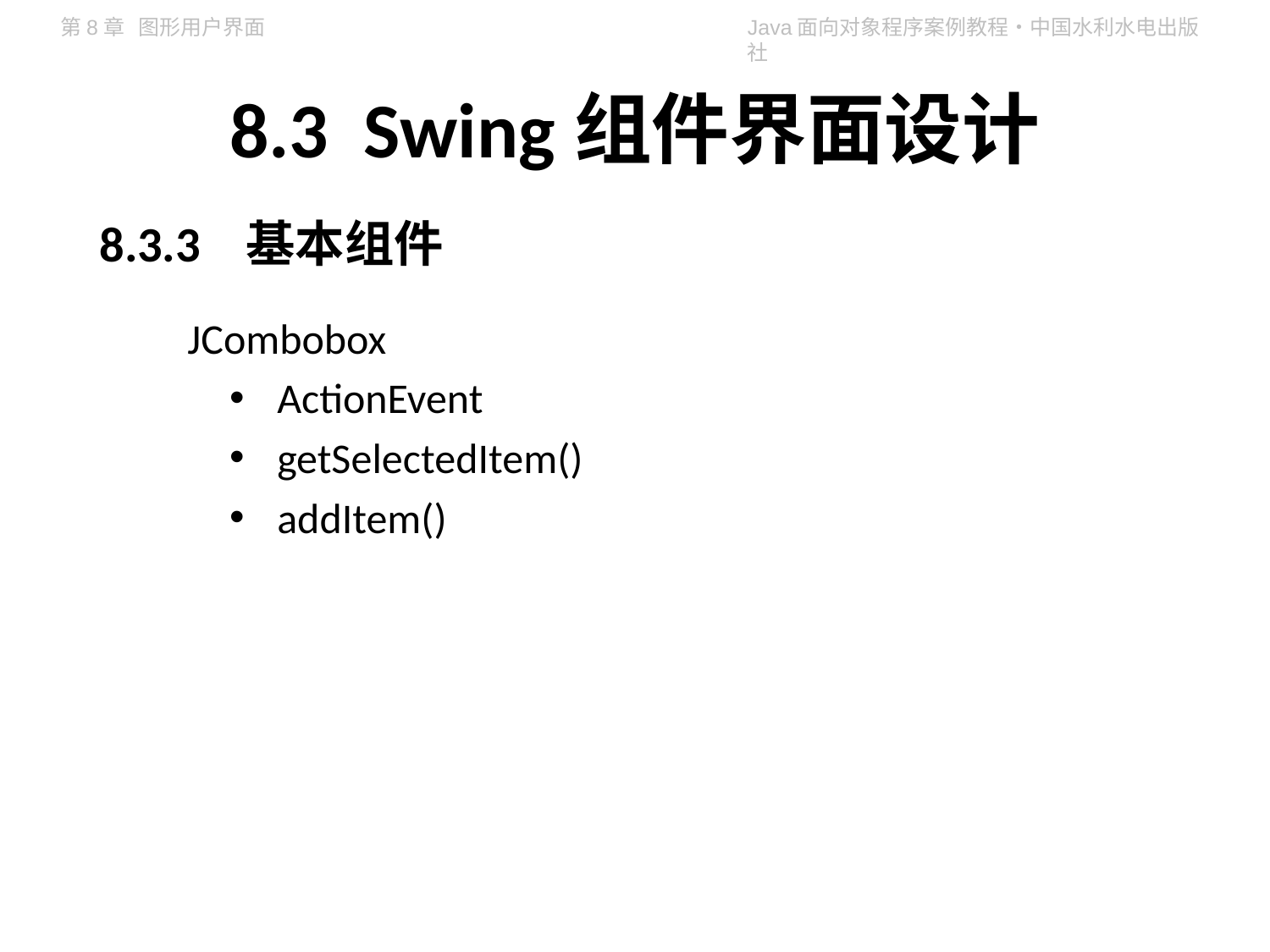

# 8.3  Swing组件界面设计
8.3.3   基本组件
JCombobox
ActionEvent
getSelectedItem()
addItem()